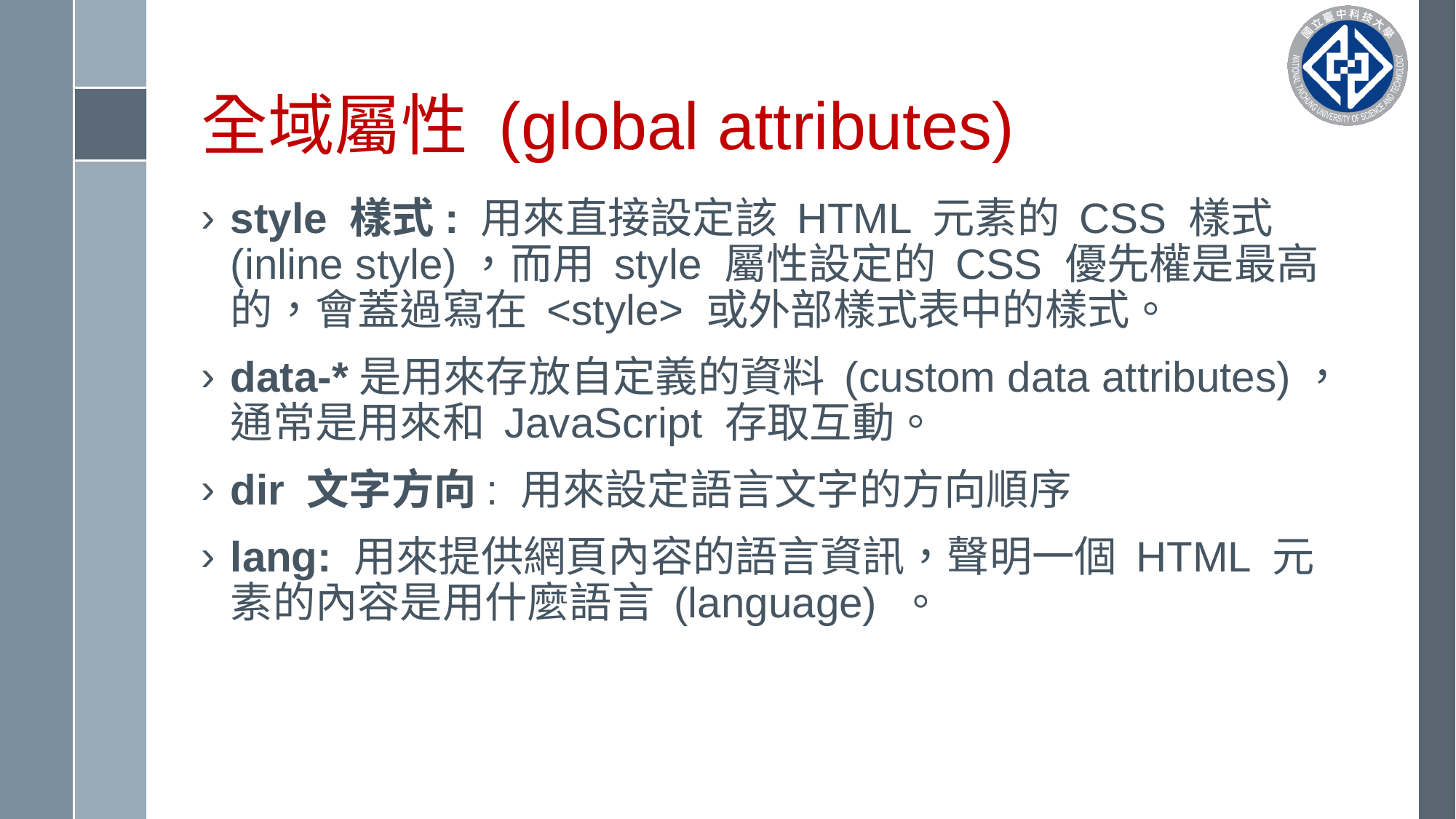

# 全域屬性 (global attributes)
style 樣式: 用來直接設定該 HTML 元素的 CSS 樣式 (inline style)，而用 style 屬性設定的 CSS 優先權是最高的，會蓋過寫在 <style> 或外部樣式表中的樣式。
data-*是用來存放自定義的資料 (custom data attributes)，通常是用來和 JavaScript 存取互動。
dir 文字方向: 用來設定語言文字的方向順序
lang: 用來提供網頁內容的語言資訊，聲明一個 HTML 元素的內容是用什麼語言 (language) 。